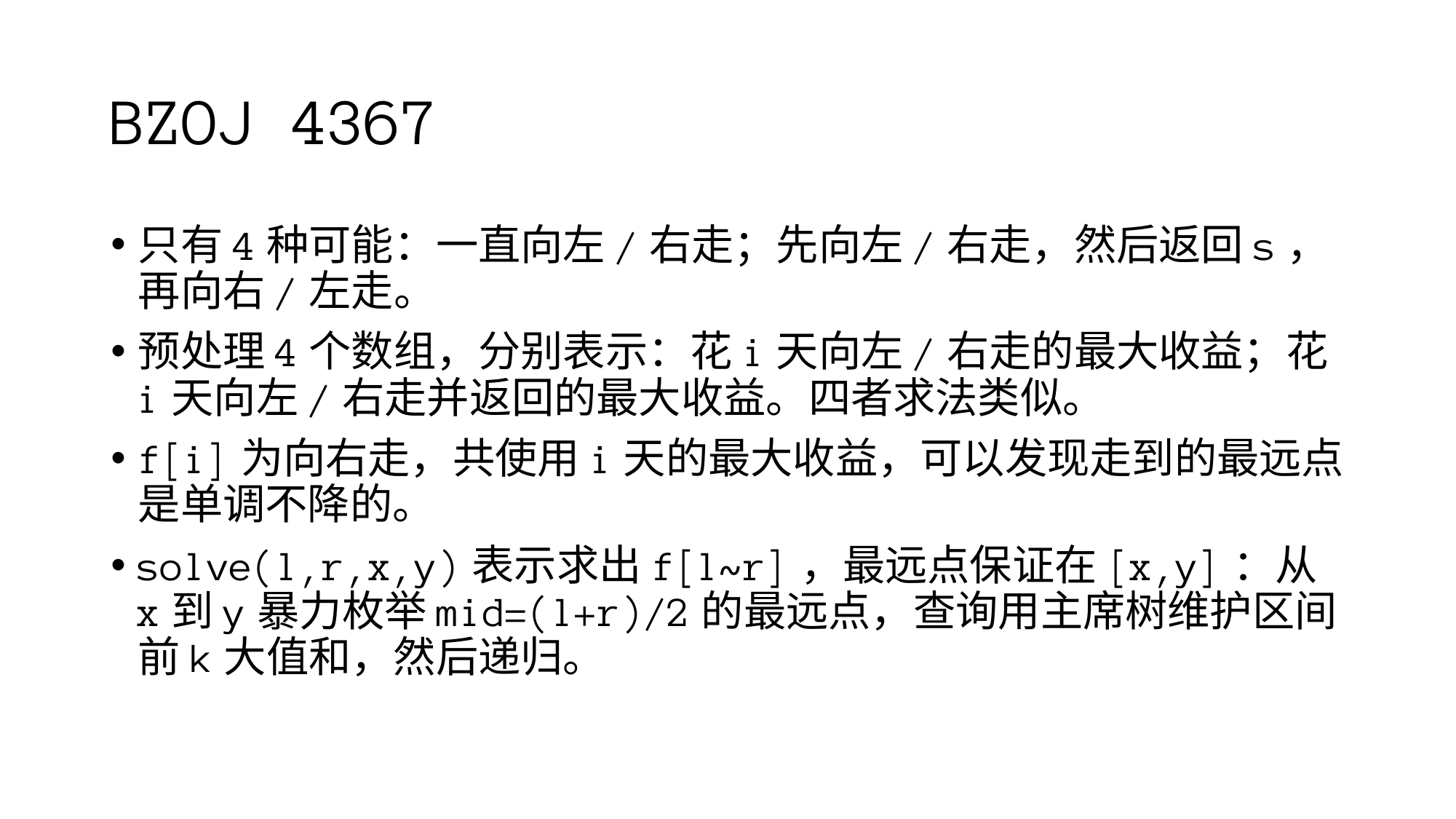

# BZOJ 4367
只有4种可能：一直向左/右走；先向左/右走，然后返回s，再向右/左走。
预处理4个数组，分别表示：花i天向左/右走的最大收益；花i天向左/右走并返回的最大收益。四者求法类似。
f[i]为向右走，共使用i天的最大收益，可以发现走到的最远点是单调不降的。
solve(l,r,x,y)表示求出f[l~r]，最远点保证在[x,y]：从x到y暴力枚举mid=(l+r)/2的最远点，查询用主席树维护区间前k大值和，然后递归。